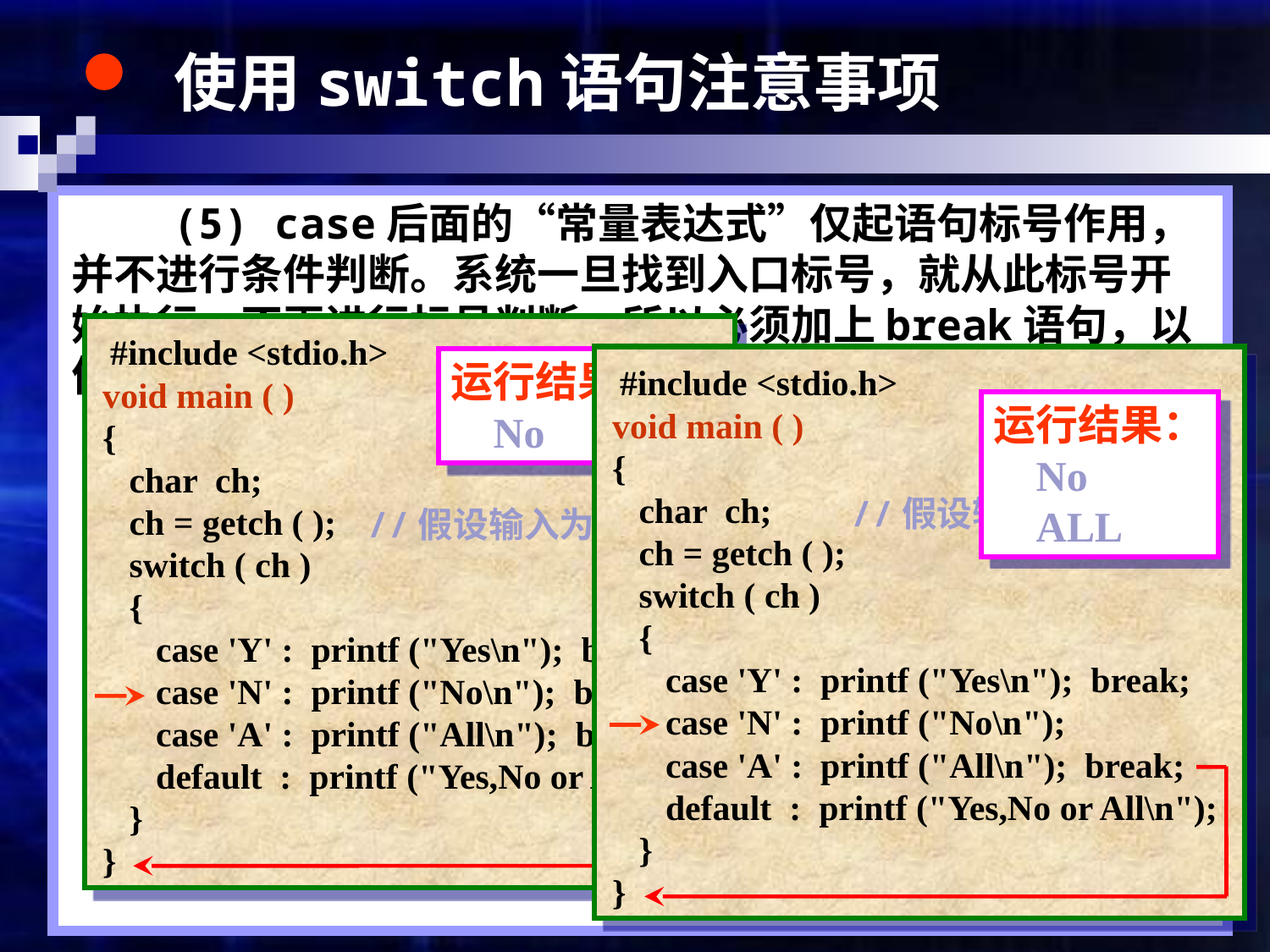

使用switch语句注意事项
    (5) case后面的“常量表达式”仅起语句标号作用，并不进行条件判断。系统一旦找到入口标号，就从此标号开始执行，不再进行标号判断，所以必须加上break语句，以便结束switch语句。
 #include <stdio.h>
  void main ( )
  {
     char  ch;
     ch = getch ( );
     switch ( ch )
     {
        case 'Y' :  printf ("Yes\n");  break;
        case 'N' :  printf ("No\n");  break;
        case 'A' :  printf ("All\n");  break;
        default  :  printf ("Yes,No or All\n");
     }
  }
运行结果：
    No
 #include <stdio.h>
  void main ( )
  {
     char  ch;
     ch = getch ( );
     switch ( ch )
     {
        case 'Y' :  printf ("Yes\n");  break;
        case 'N' :  printf ("No\n");
        case 'A' :  printf ("All\n");  break;
        default  :  printf ("Yes,No or All\n");
     }
  }
运行结果：
    No
    ALL
//假设输入为：N
//假设输入为：N